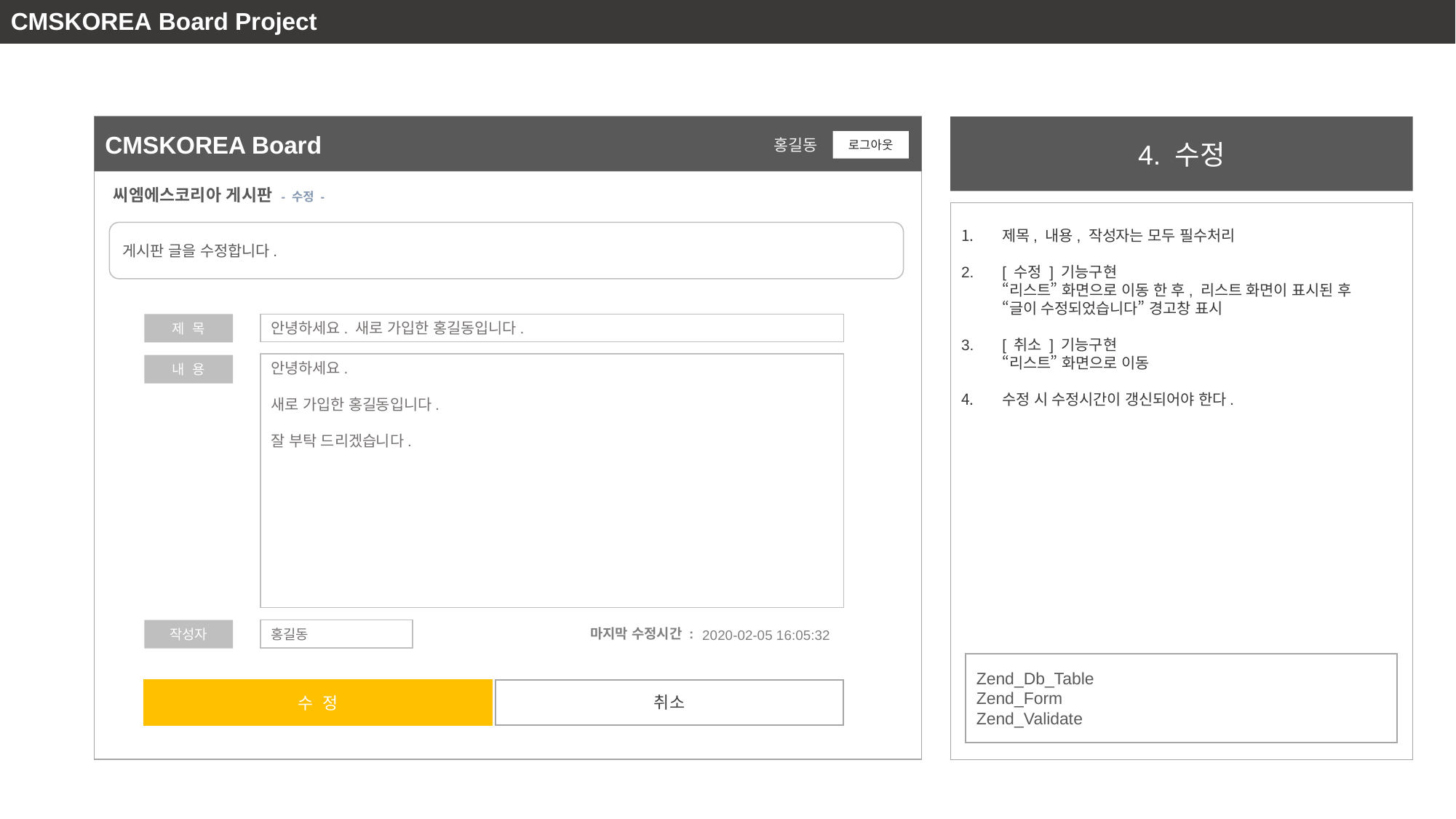

CMSKOREA Board Project

CMSKOREA Board
4. 수정
홍길동
로그아웃
씨엠에스코리아 게시판 - 수정 -

제목, 내용, 작성자는 모두 필수처리
[ 수정 ] 기능구현
“리스트” 화면으로 이동 한 후, 리스트 화면이 표시된 후
“글이 수정되었습니다” 경고창 표시
[ 취소 ] 기능구현
“리스트” 화면으로 이동

수정 시 수정시간이 갱신되어야 한다.

게시판 글을 수정합니다.
제  목
안녕하세요. 새로 가입한 홍길동입니다.
안녕하세요.

새로 가입한 홍길동입니다.

잘 부탁 드리겠습니다.
내  용
작성자
홍길동
마지막 수정시간 :
2020-02-05 16:05:32
Zend_Db_Table
Zend_Form
Zend_Validate
취소
수  정